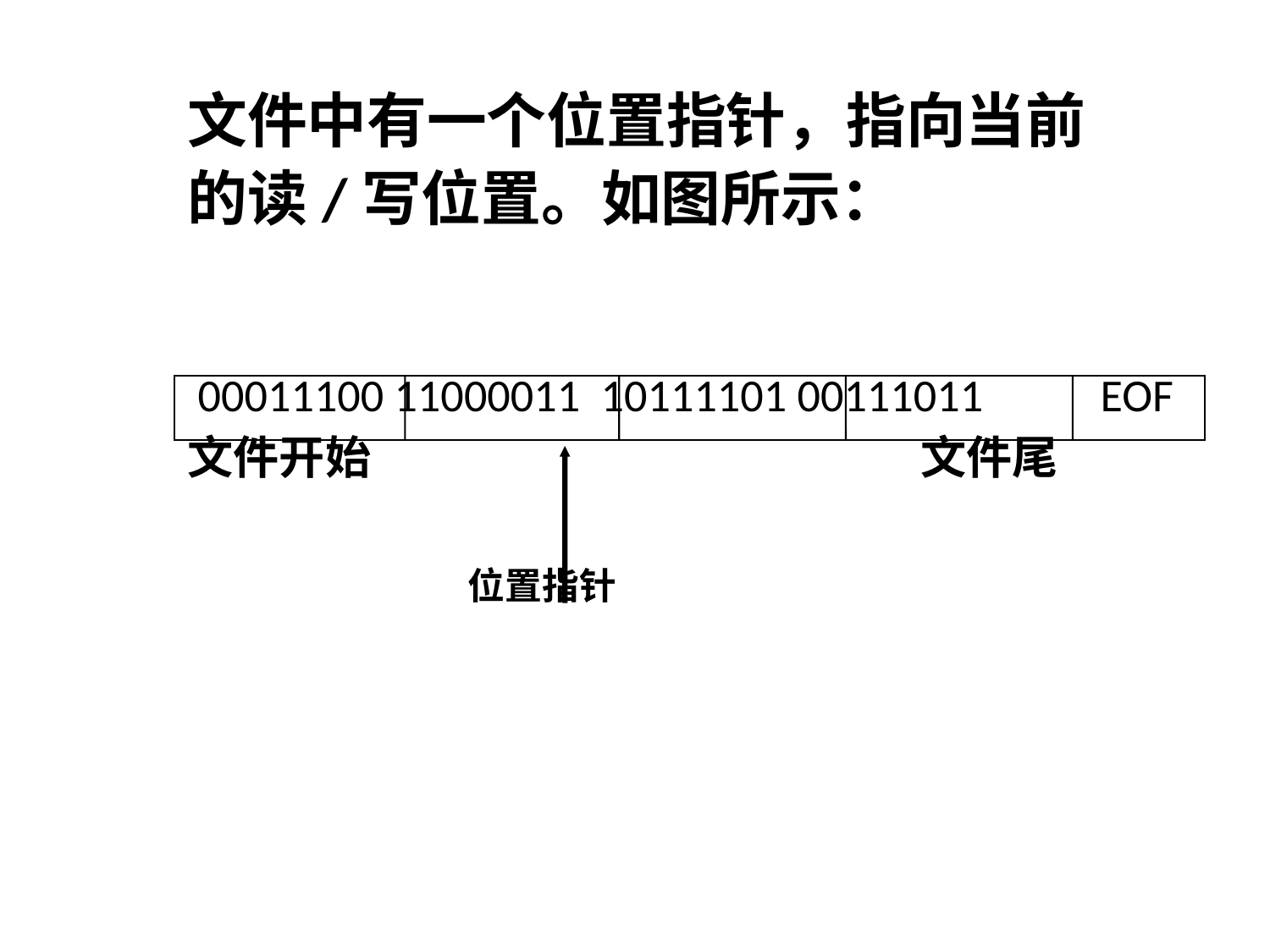

文件中有一个位置指针，指向当前
的读/写位置。如图所示：

 00011100 11000011  10111101 00111011	EOF
文件开始                                                     文件尾

                          位置指针